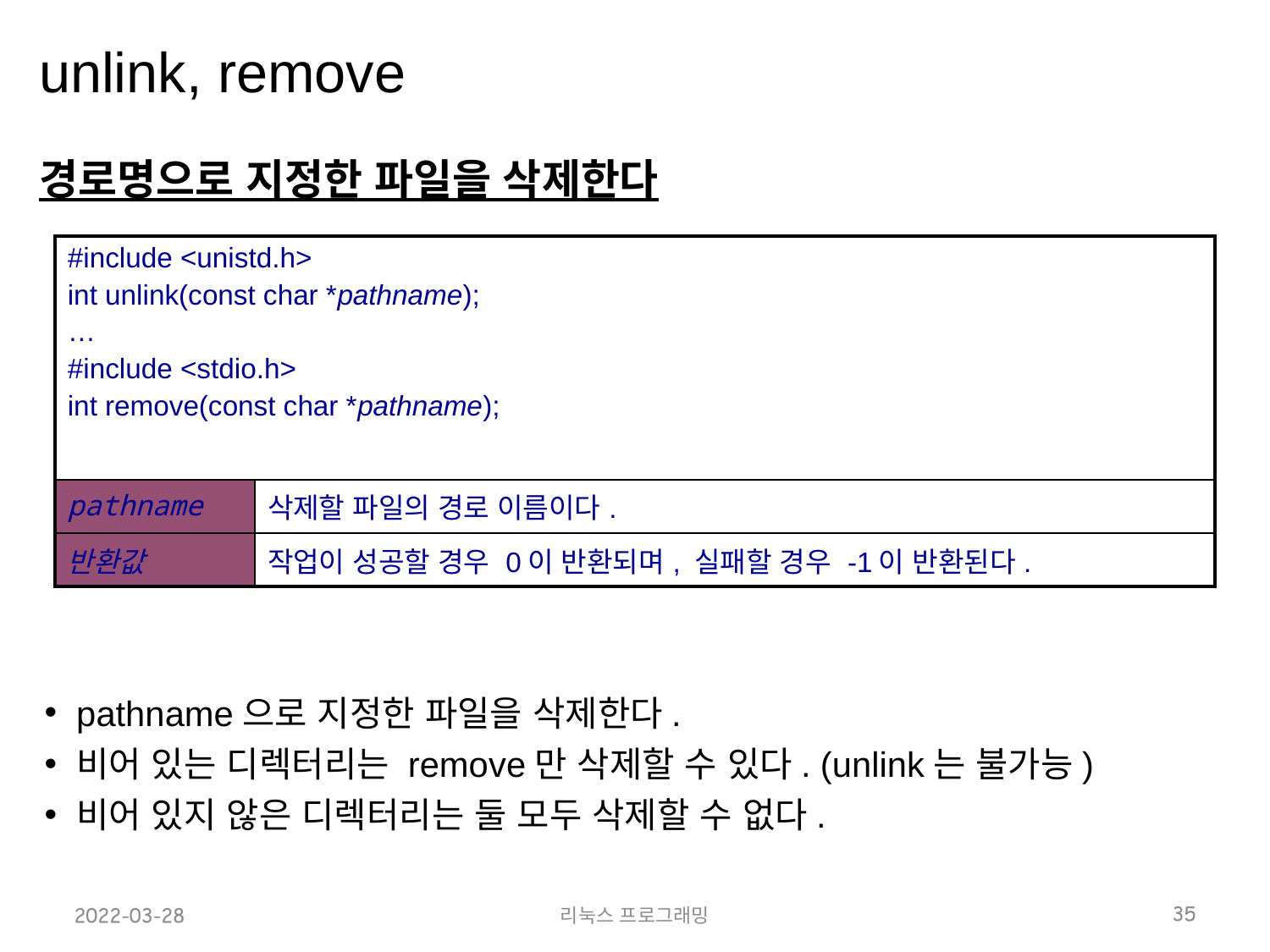

# unlink, remove
경로명으로 지정한 파일을 삭제한다

pathname으로 지정한 파일을 삭제한다.
비어 있는 디렉터리는 remove만 삭제할 수 있다. (unlink는 불가능)
비어 있지 않은 디렉터리는 둘 모두 삭제할 수 없다.

| #include <unistd.h> int unlink(const char \*pathname); … #include <stdio.h> int remove(const char \*pathname); |  |
| --- | --- |
| pathname | 삭제할 파일의 경로 이름이다. |
| 반환값 | 작업이 성공할 경우 0이 반환되며, 실패할 경우 -1이 반환된다. |
2022-03-28
리눅스 프로그래밍
35